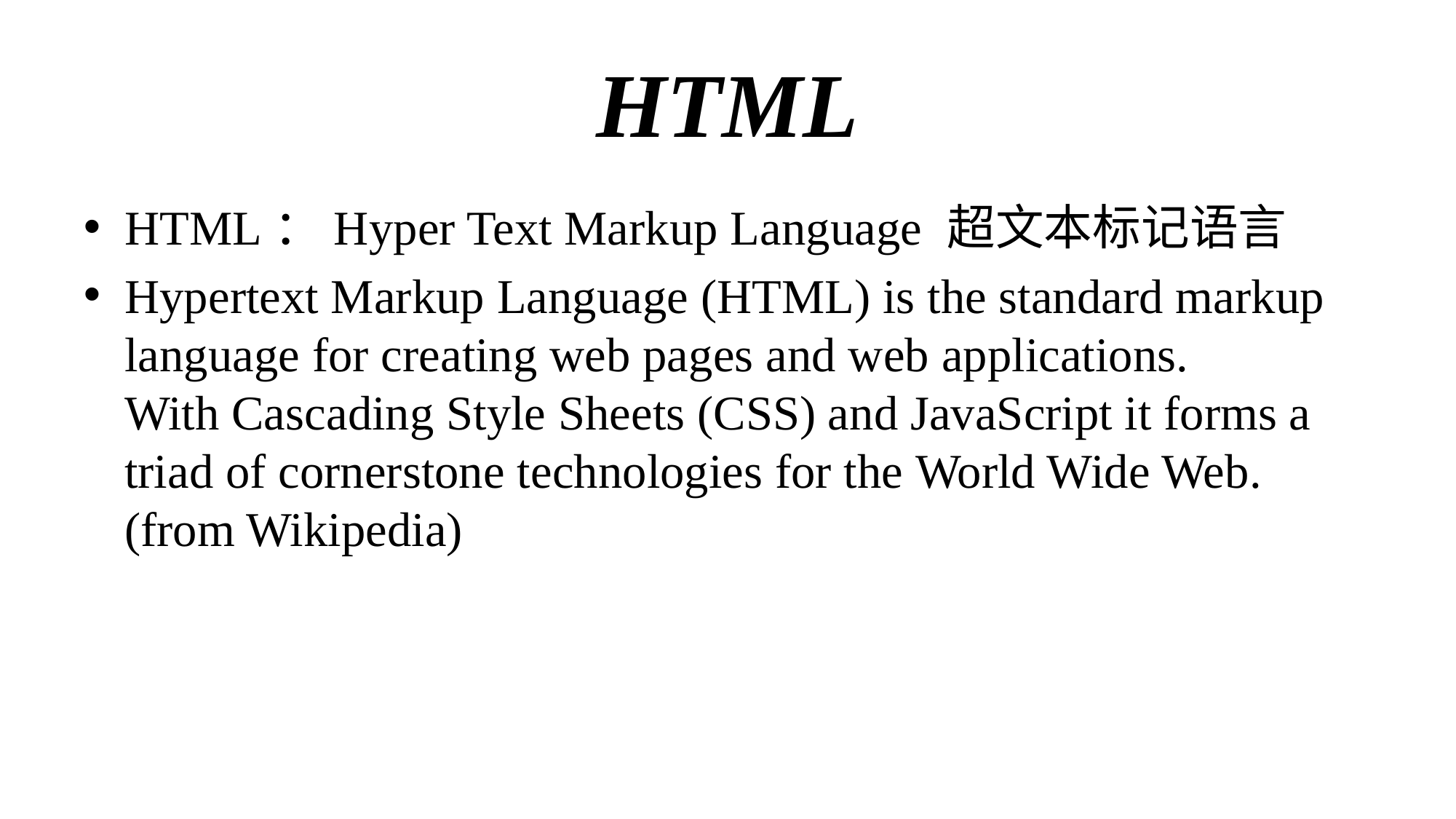

# HTML
HTML：Hyper Text Markup Language 超文本标记语言
Hypertext Markup Language (HTML) is the standard markup language for creating web pages and web applications. With Cascading Style Sheets (CSS) and JavaScript it forms a triad of cornerstone technologies for the World Wide Web.(from Wikipedia)